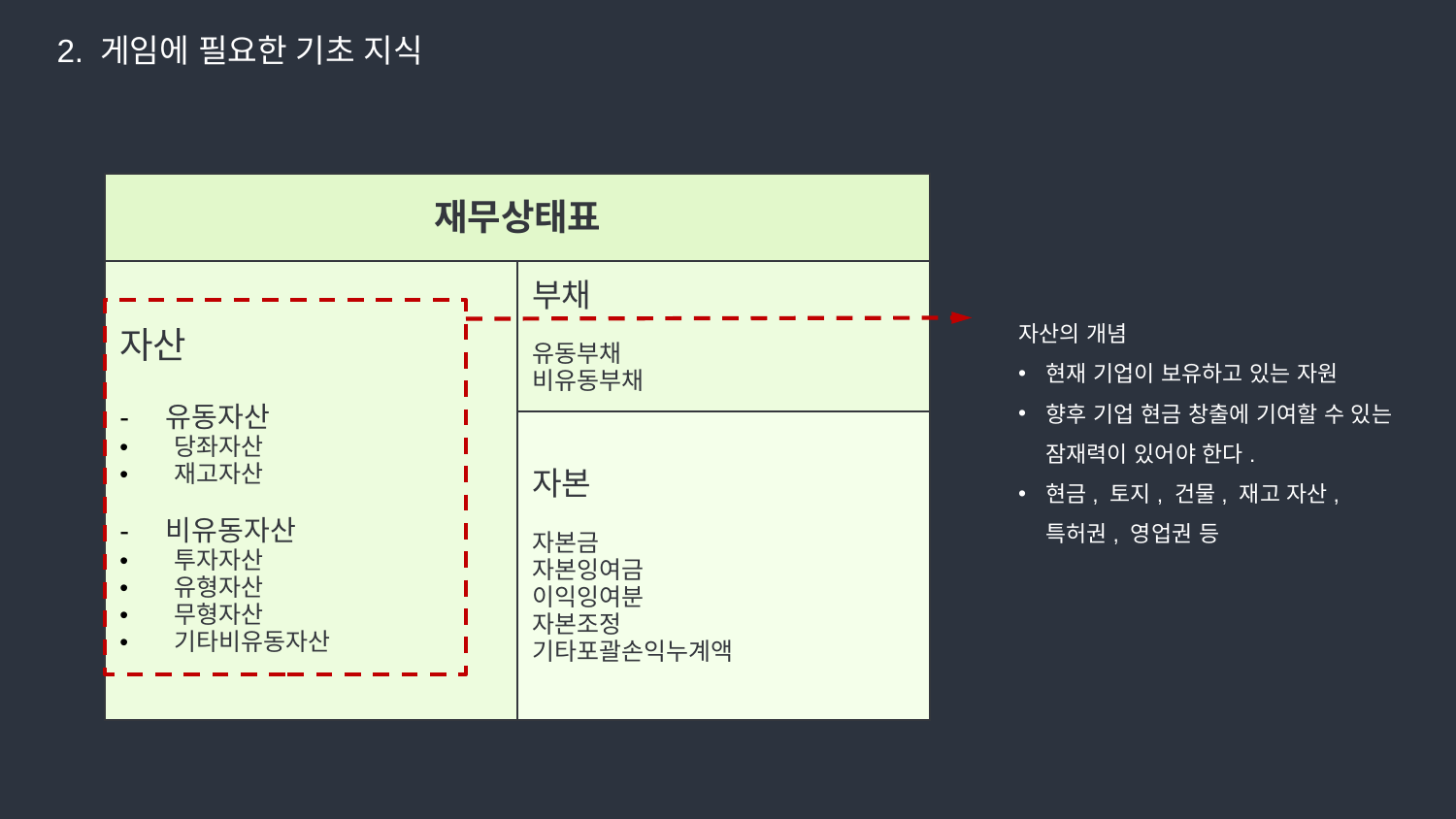

2. 게임에 필요한 기초 지식
| 재무상태표 |  |
| --- | --- |
| 자산 유동자산 당좌자산 재고자산 비유동자산 투자자산 유형자산 무형자산 기타비유동자산 | 부채 유동부채 비유동부채 |
|  | 자본 자본금 자본잉여금 이익잉여분 자본조정 기타포괄손익누계액 |

자산의 개념
현재 기업이 보유하고 있는 자원
향후 기업 현금 창출에 기여할 수 있는
잠재력이 있어야 한다.
현금, 토지, 건물, 재고 자산,
특허권, 영업권 등